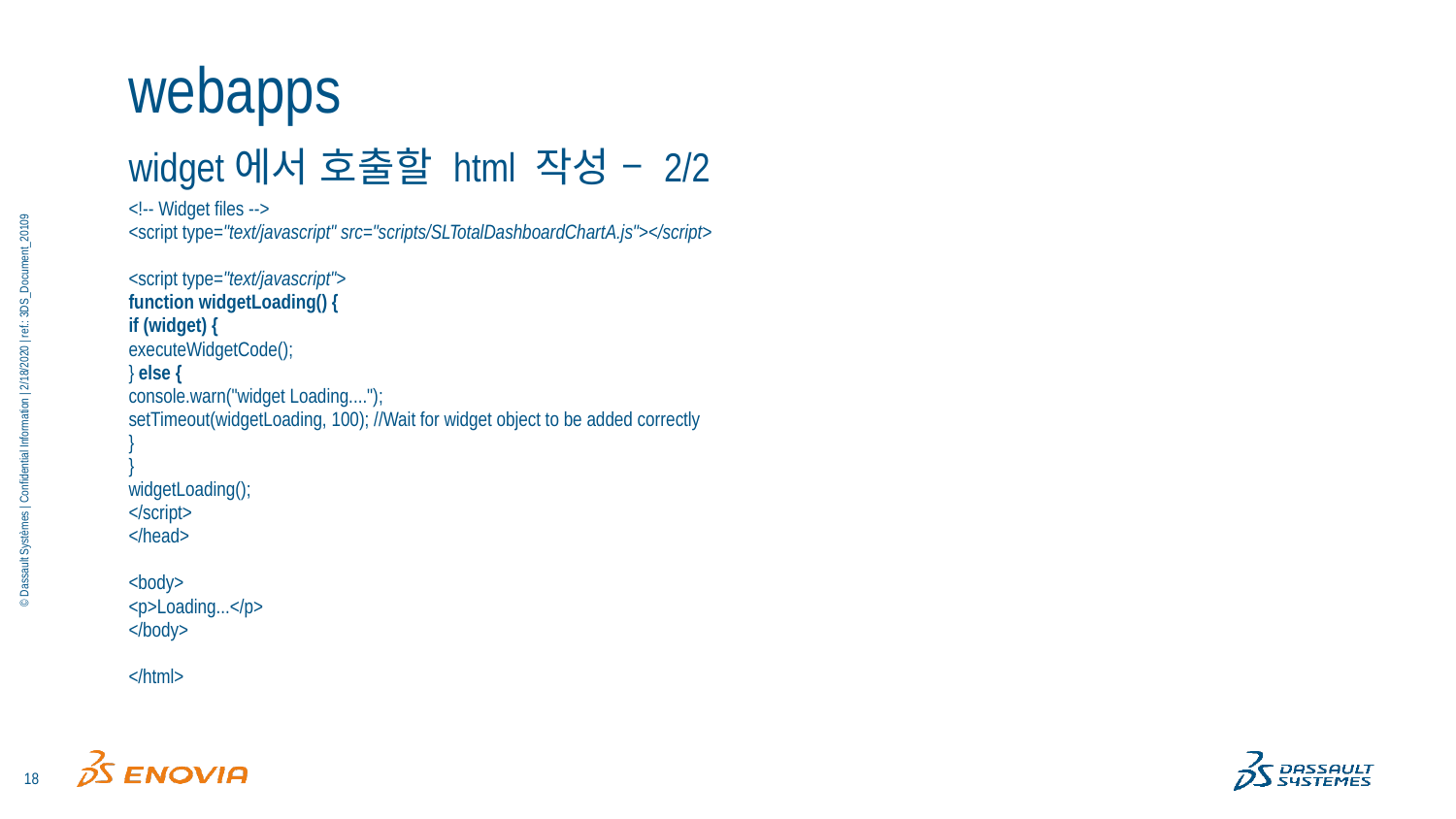

# webapps
widget에서 호출할 html 작성 – 2/2
<!-- Widget files -->
<script type="text/javascript" src="scripts/SLTotalDashboardChartA.js"></script>

<script type="text/javascript">
function widgetLoading() {
if (widget) {
executeWidgetCode();
} else {
console.warn("widget Loading....");
setTimeout(widgetLoading, 100); //Wait for widget object to be added correctly
}
}
widgetLoading();
</script>
</head>

<body>
<p>Loading...</p>
</body>

</html>